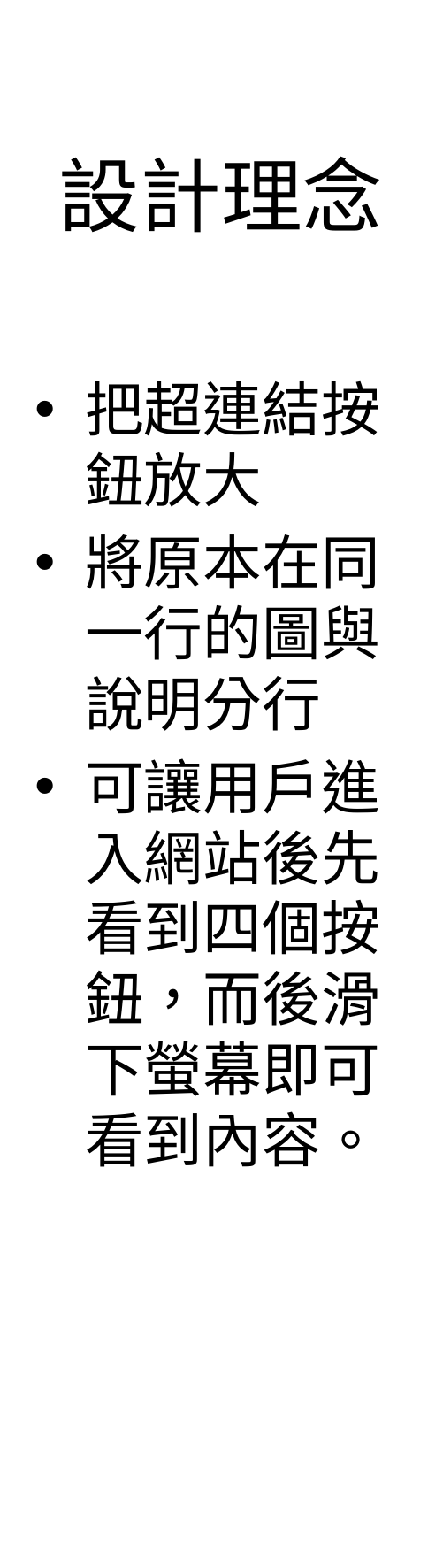

# 設計理念
把超連結按鈕放大
將原本在同一行的圖與說明分行
可讓用戶進入網站後先看到四個按鈕，而後滑下螢幕即可看到內容。